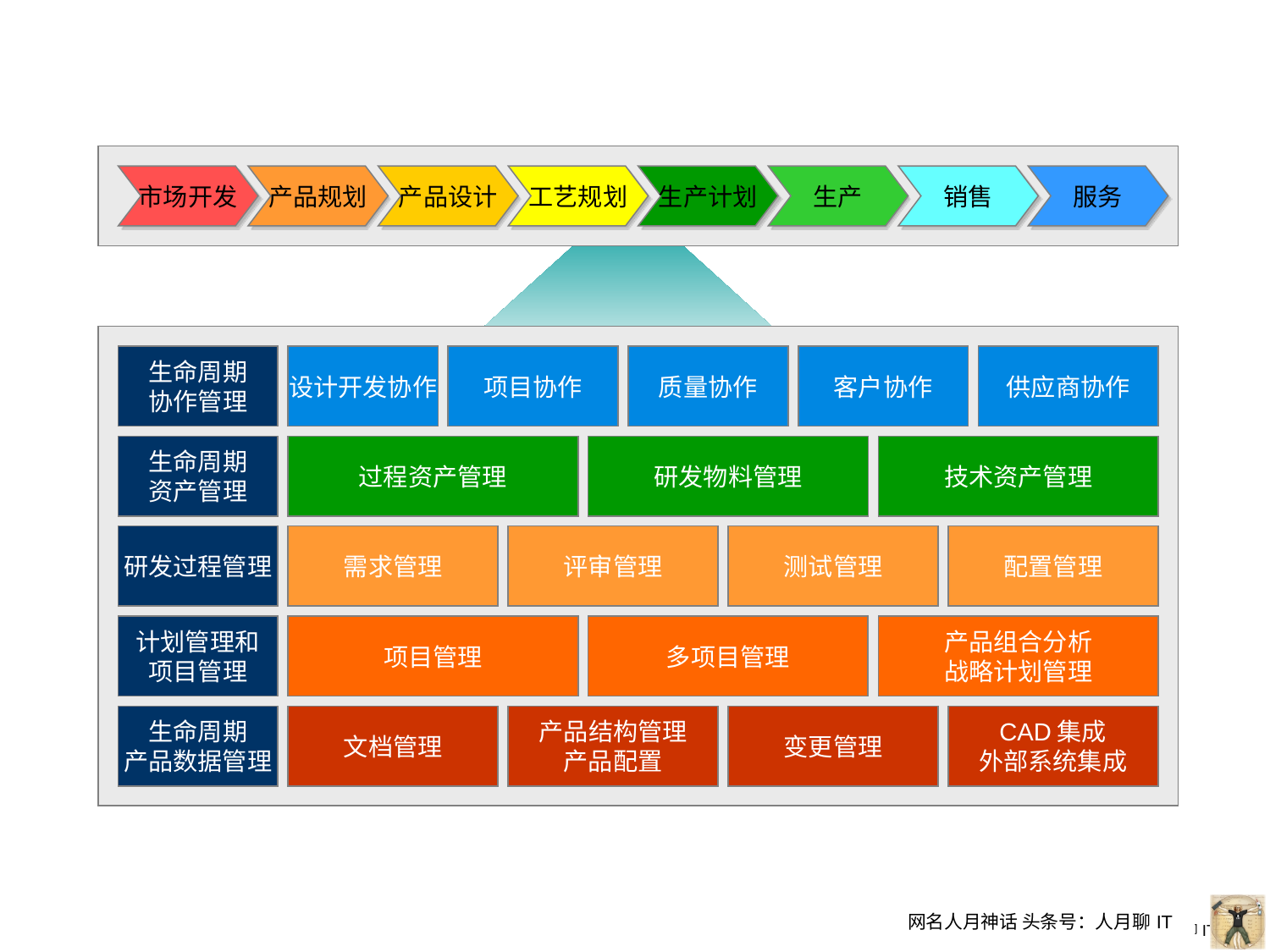

市场开发
产品规划
产品设计
工艺规划
生产计划
生产
销售
服务

生命周期
协作管理
设计开发协作
项目协作
质量协作
客户协作
供应商协作
生命周期
资产管理
过程资产管理
研发物料管理
技术资产管理
研发过程管理
需求管理
评审管理
测试管理
配置管理
计划管理和
项目管理
项目管理
多项目管理
产品组合分析
战略计划管理
生命周期
产品数据管理
文档管理
产品结构管理
产品配置
变更管理
CAD集成
外部系统集成